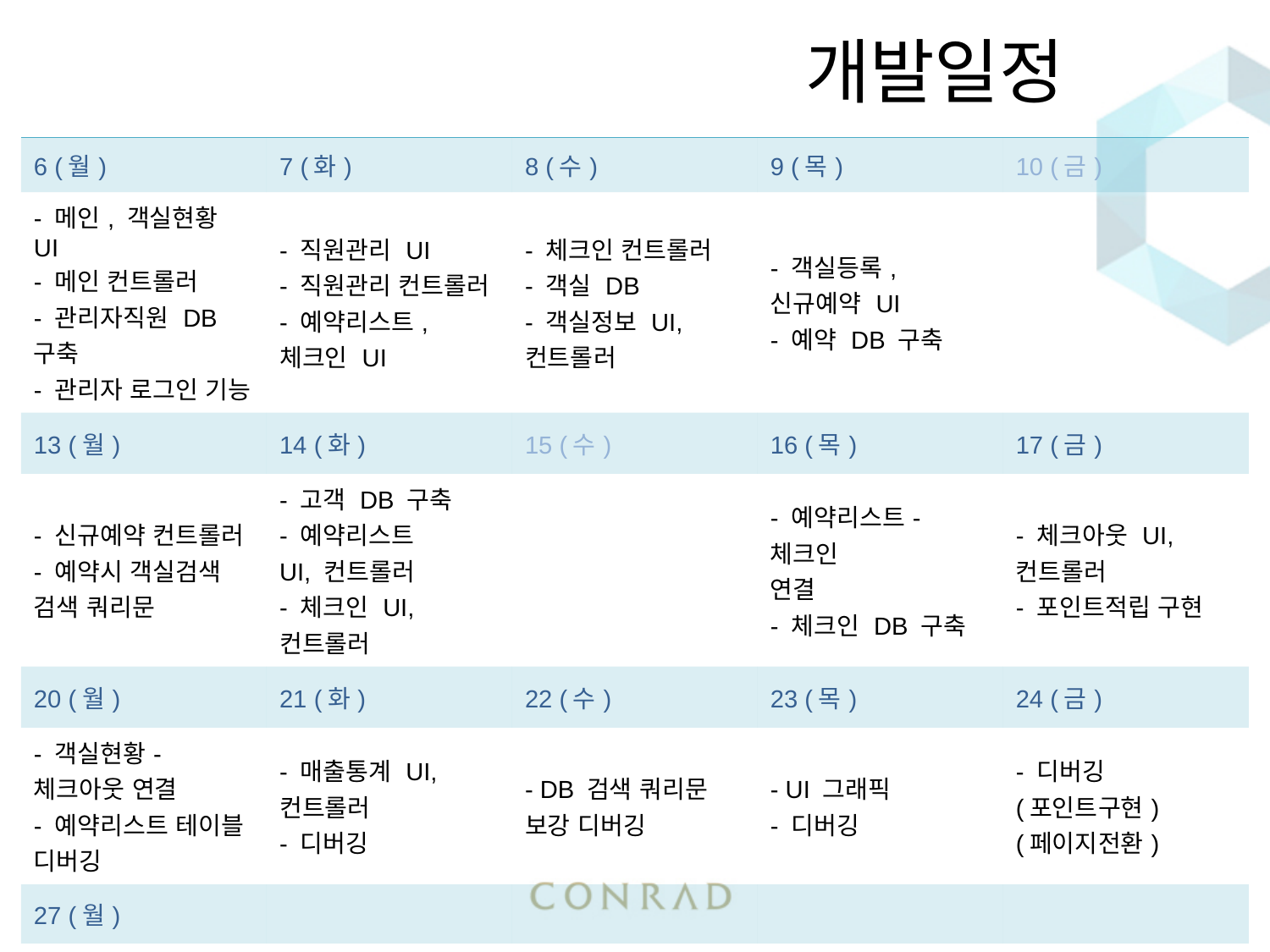

개발일정
| 6 (월) | 7 (화) | 8 (수) | 9 (목) | 10 (금) |
| --- | --- | --- | --- | --- |
| - 메인, 객실현황 UI - 메인 컨트롤러 - 관리자직원 DB 구축 - 관리자 로그인 기능 | - 직원관리 UI - 직원관리 컨트롤러 - 예약리스트, 체크인 UI | - 체크인 컨트롤러 - 객실 DB - 객실정보 UI, 컨트롤러 | - 객실등록, 신규예약 UI - 예약 DB 구축 |  |
| 13 (월) | 14 (화) | 15 (수) | 16 (목) | 17 (금) |
| - 신규예약 컨트롤러 - 예약시 객실검색 검색 쿼리문 | - 고객 DB 구축 - 예약리스트 UI, 컨트롤러 - 체크인 UI, 컨트롤러 |  | - 예약리스트-체크인 연결 - 체크인 DB 구축 | - 체크아웃 UI, 컨트롤러 - 포인트적립 구현 |
| 20 (월) | 21 (화) | 22 (수) | 23 (목) | 24 (금) |
| - 객실현황-체크아웃 연결 - 예약리스트 테이블 디버깅 | - 매출통계 UI, 컨트롤러 - 디버깅 | - DB 검색 쿼리문 보강 디버깅 | - UI 그래픽 - 디버깅 | - 디버깅 (포인트구현) (페이지전환) |
| 27 (월) |  |  |  |  |
| - 디버깅 - Presentation 준비 |  |  |  |  |